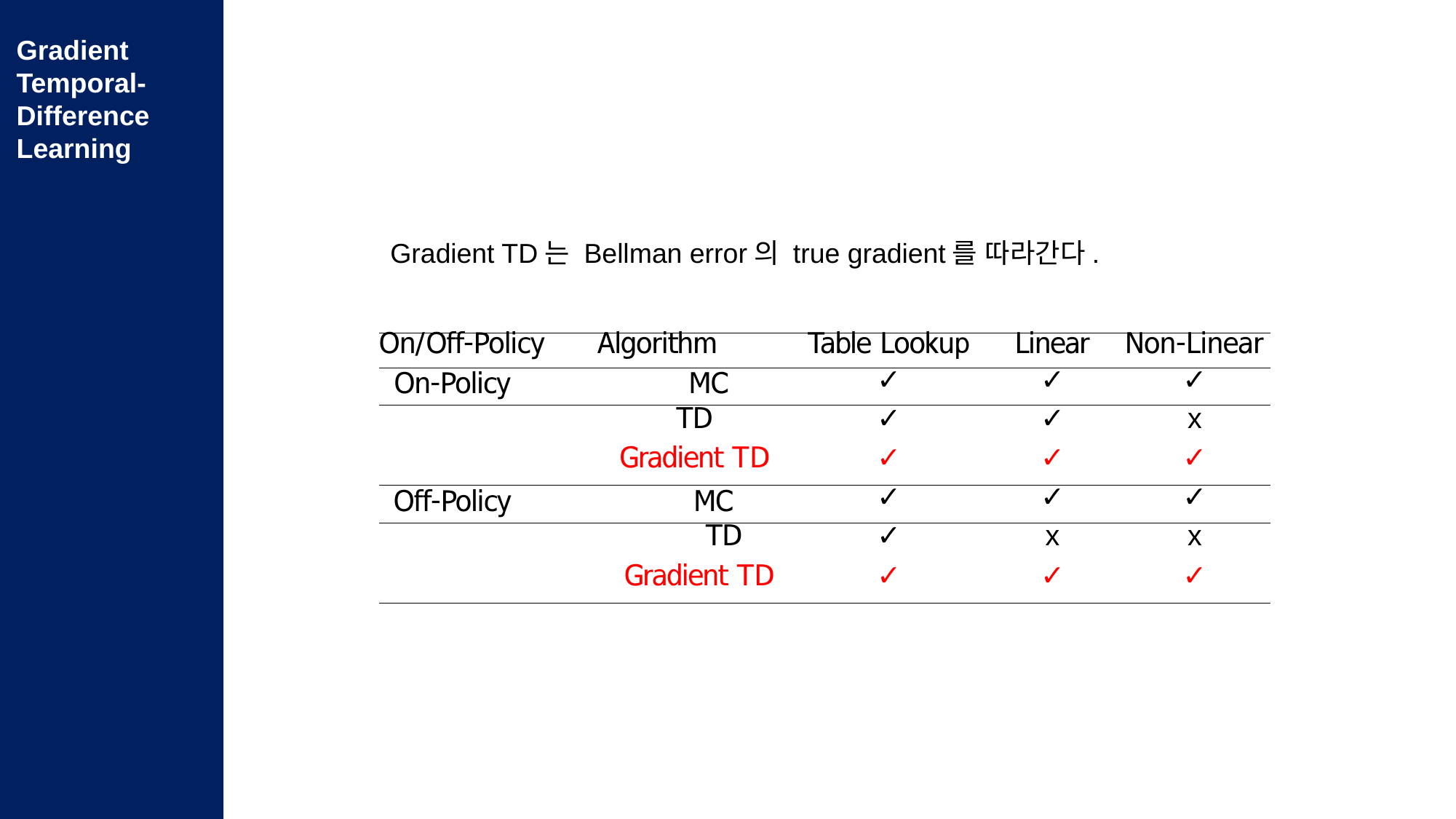

Gradient
Temporal-
Difference
Learning
Gradient TD는 Bellman error의 true gradient를 따라간다.
| On/Off-Policy Algorithm | Table Lookup | Linear | Non-Linear |
| --- | --- | --- | --- |
| On-Policy MC | ✓ | ✓ | ✓ |
| TD | ✓ | ✓ | x |
| Gradient TD | ✓ | ✓ | ✓ |
| Off-Policy MC | ✓ | ✓ | ✓ |
| TD | ✓ | x | x |
| Gradient TD | ✓ | ✓ | ✓ |